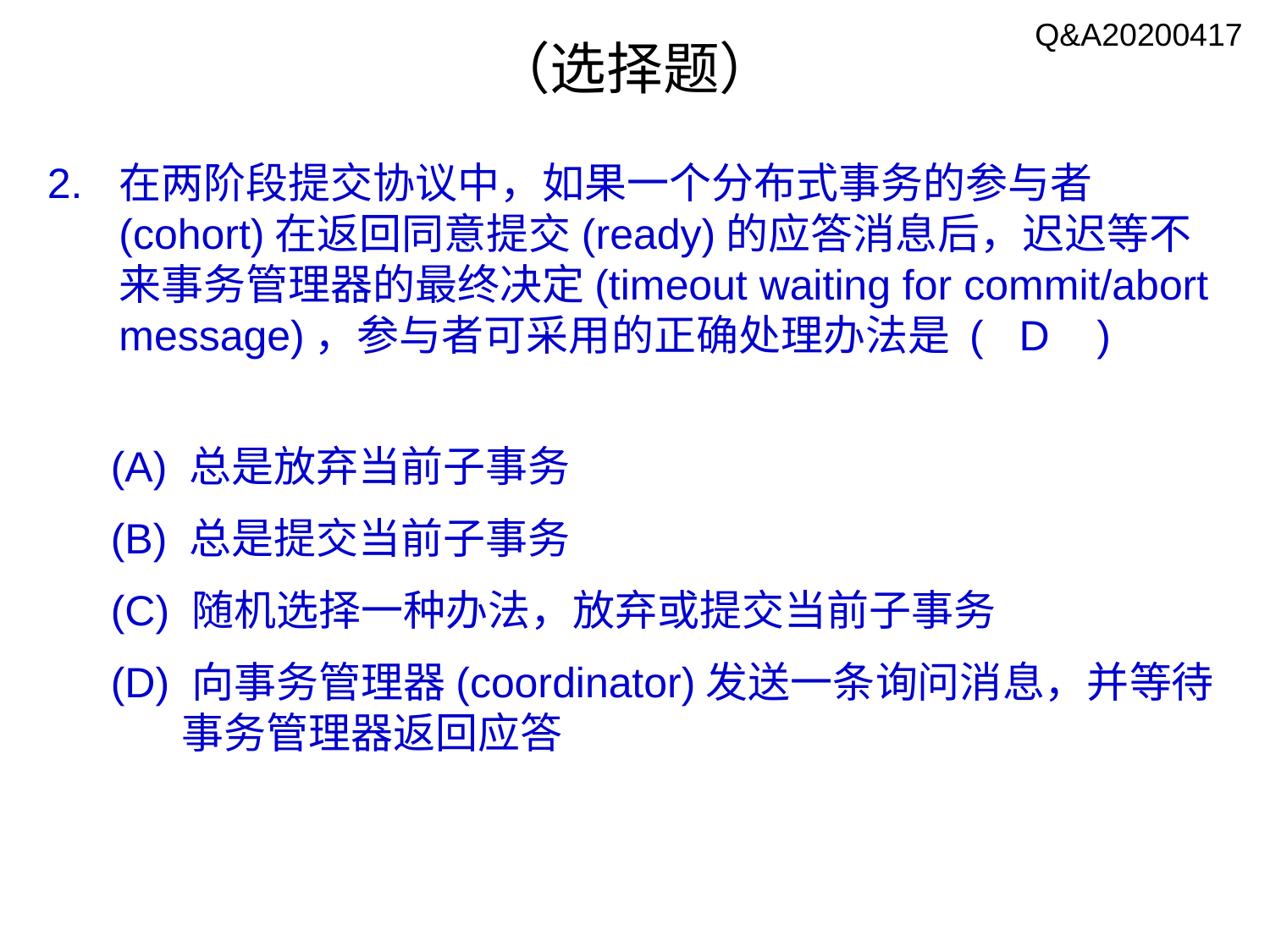

Q&A20200417
# （选择题）
在两阶段提交协议中，如果一个分布式事务的参与者(cohort)在返回同意提交(ready)的应答消息后，迟迟等不来事务管理器的最终决定(timeout waiting for commit/abort message)，参与者可采用的正确处理办法是 (   D    )

(A) 总是放弃当前子事务
(B) 总是提交当前子事务
(C) 随机选择一种办法，放弃或提交当前子事务
(D) 向事务管理器(coordinator)发送一条询问消息，并等待事务管理器返回应答